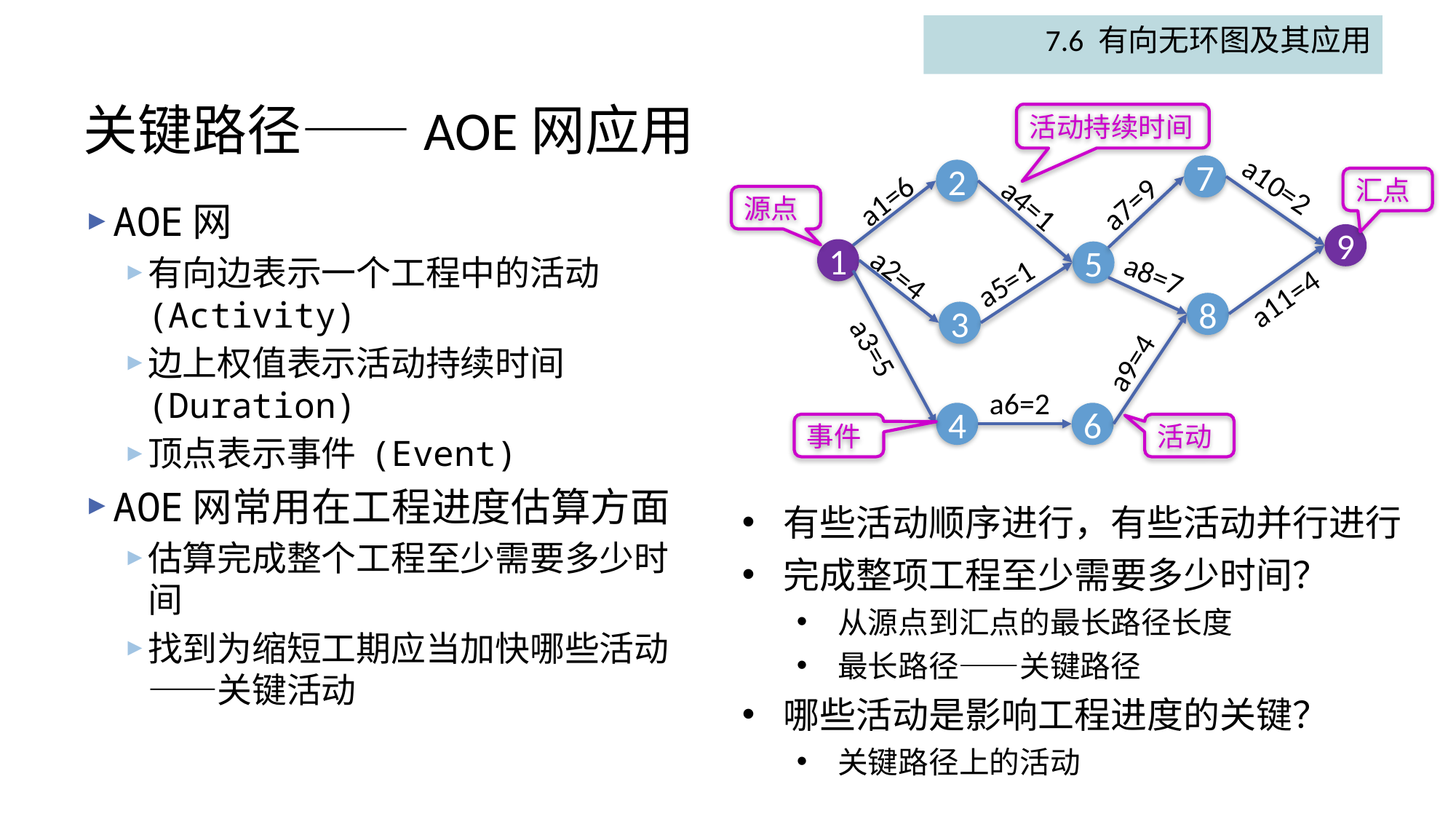

7.6 有向无环图及其应用
# 关键路径——AOE网应用
活动持续时间
7
2
a10=2
a1=6
a7=9
a4=1
9
1
5
a2=4
a8=7
a5=1
a11=4
8
3
a3=5
a9=4
a6=2
4
6
汇点
源点
AOE网
有向边表示一个工程中的活动 (Activity)
边上权值表示活动持续时间 (Duration)
顶点表示事件 (Event)
AOE网常用在工程进度估算方面
估算完成整个工程至少需要多少时间
找到为缩短工期应当加快哪些活动——关键活动
事件
活动
有些活动顺序进行，有些活动并行进行
完成整项工程至少需要多少时间？
从源点到汇点的最长路径长度
最长路径——关键路径
哪些活动是影响工程进度的关键？
关键路径上的活动